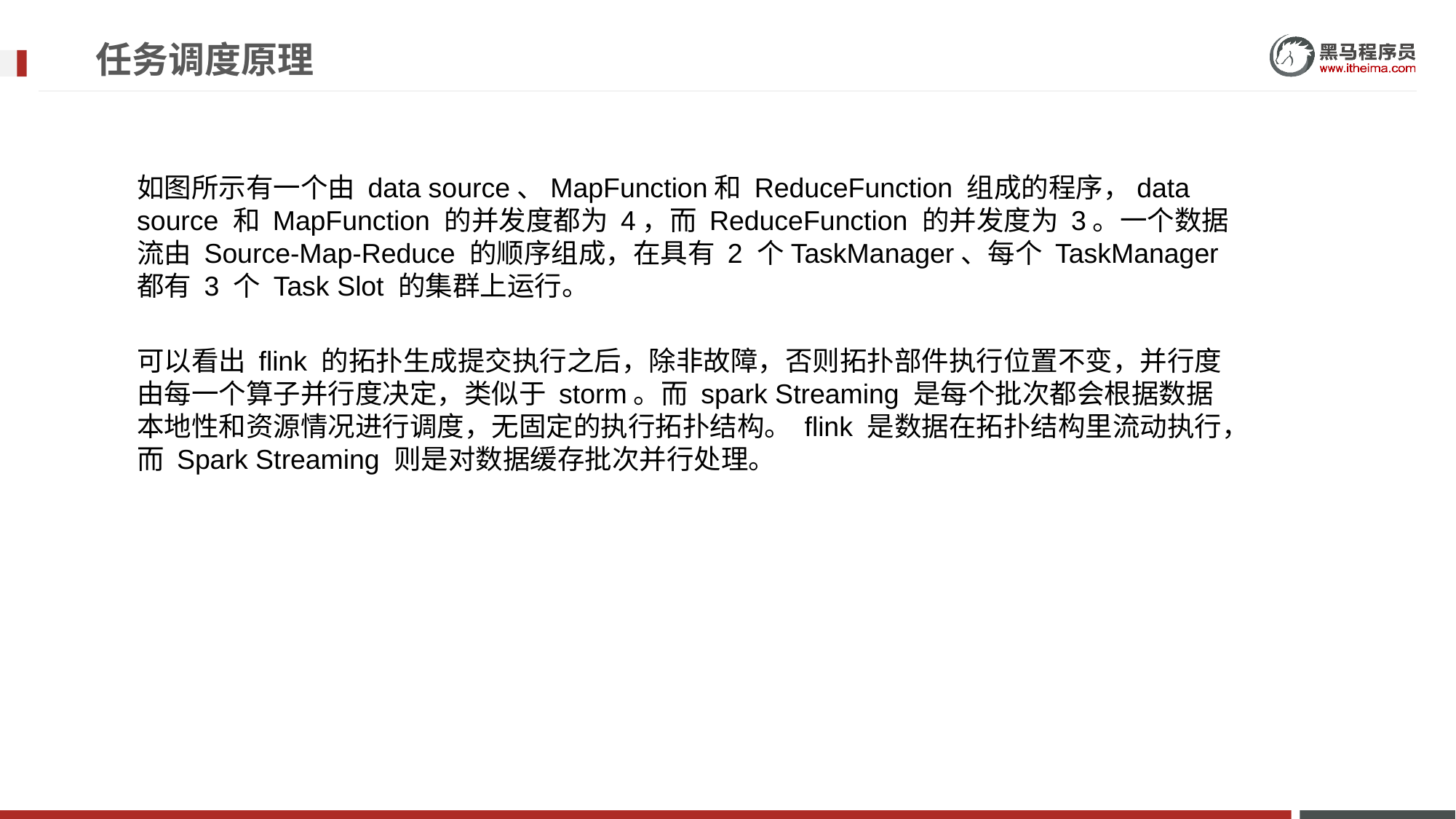

# 任务调度原理

如图所示有一个由 data source、MapFunction和 ReduceFunction 组成的程序，data source 和 MapFunction 的并发度都为 4，而 ReduceFunction 的并发度为 3。一个数据流由 Source-Map-Reduce 的顺序组成，在具有 2 个TaskManager、每个 TaskManager 都有 3 个 Task Slot 的集群上运行。

可以看出 flink 的拓扑生成提交执行之后，除非故障，否则拓扑部件执行位置不变，并行度由每一个算子并行度决定，类似于 storm。而 spark Streaming 是每个批次都会根据数据本地性和资源情况进行调度，无固定的执行拓扑结构。 flink 是数据在拓扑结构里流动执行，而 Spark Streaming 则是对数据缓存批次并行处理。